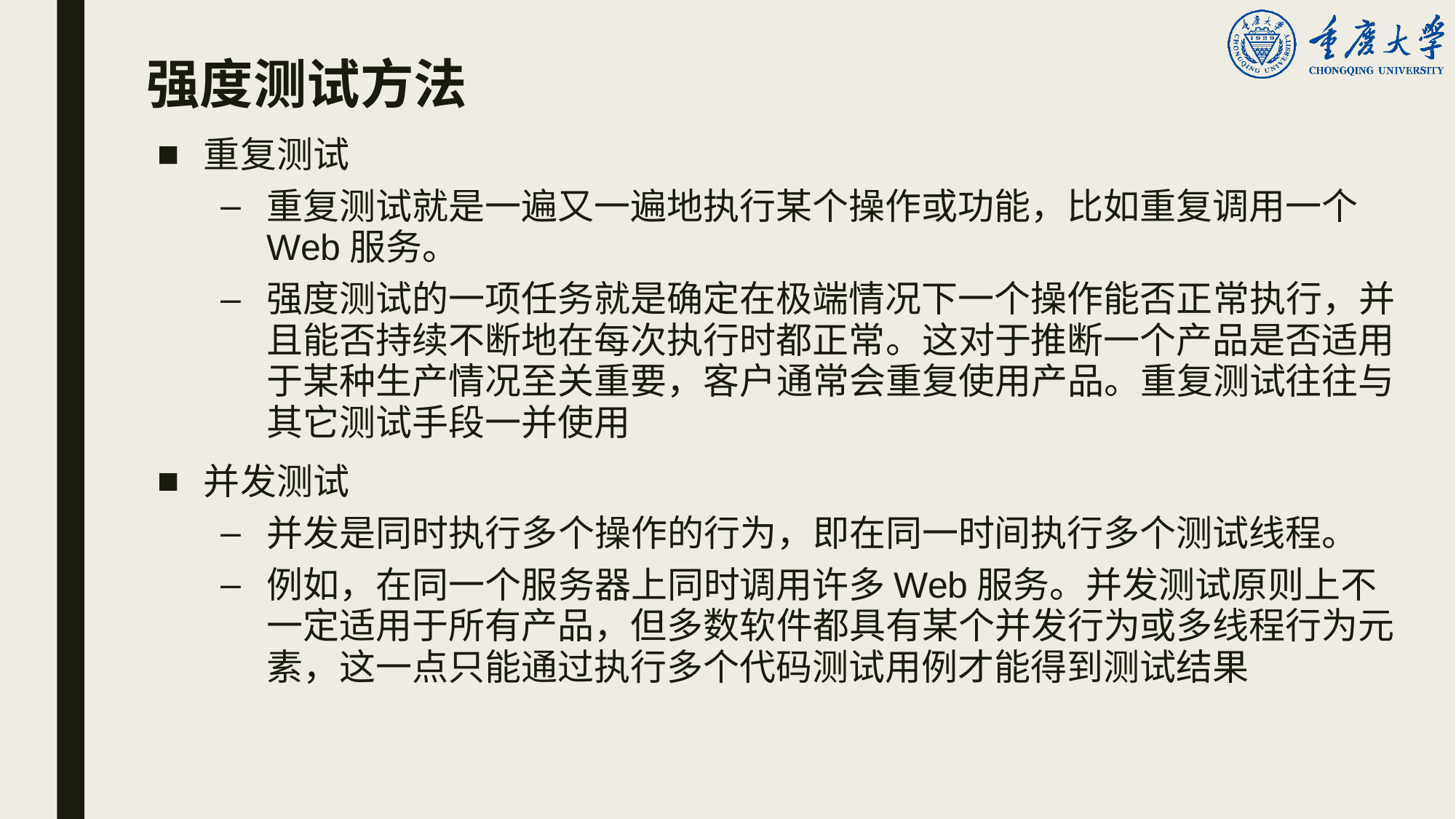

# 强度测试方法
重复测试
重复测试就是一遍又一遍地执行某个操作或功能，比如重复调用一个Web服务。
强度测试的一项任务就是确定在极端情况下一个操作能否正常执行，并且能否持续不断地在每次执行时都正常。这对于推断一个产品是否适用于某种生产情况至关重要，客户通常会重复使用产品。重复测试往往与其它测试手段一并使用
并发测试
并发是同时执行多个操作的行为，即在同一时间执行多个测试线程。
例如，在同一个服务器上同时调用许多Web服务。并发测试原则上不一定适用于所有产品，但多数软件都具有某个并发行为或多线程行为元素，这一点只能通过执行多个代码测试用例才能得到测试结果